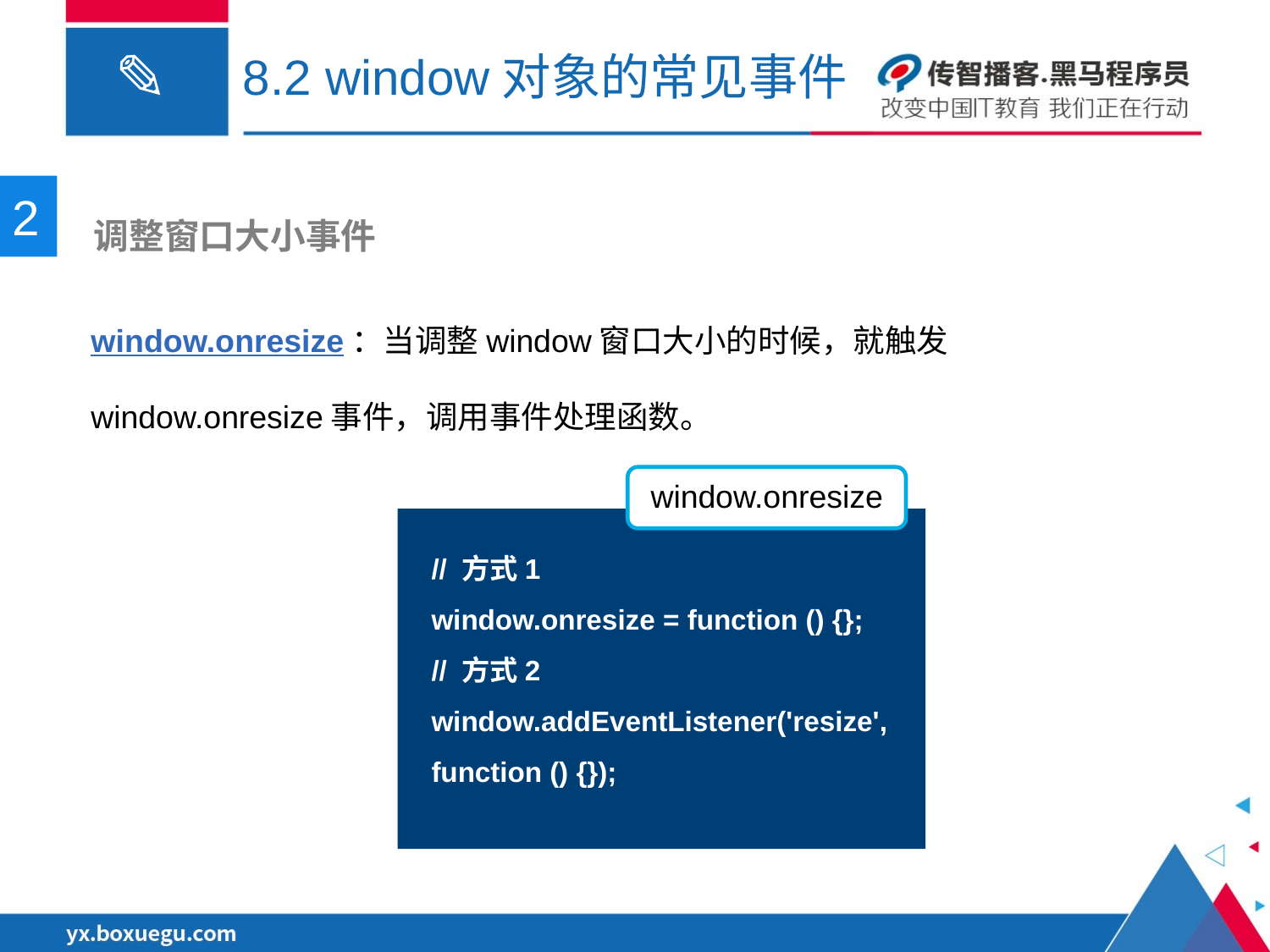

# 8.2 window对象的常见事件

2
  调整窗口大小事件
window.onresize：当调整window窗口大小的时候，就触发window.onresize事件，调用事件处理函数。
window.onresize

// 方式1
window.onresize = function () {};
// 方式2
window.addEventListener('resize', function () {});